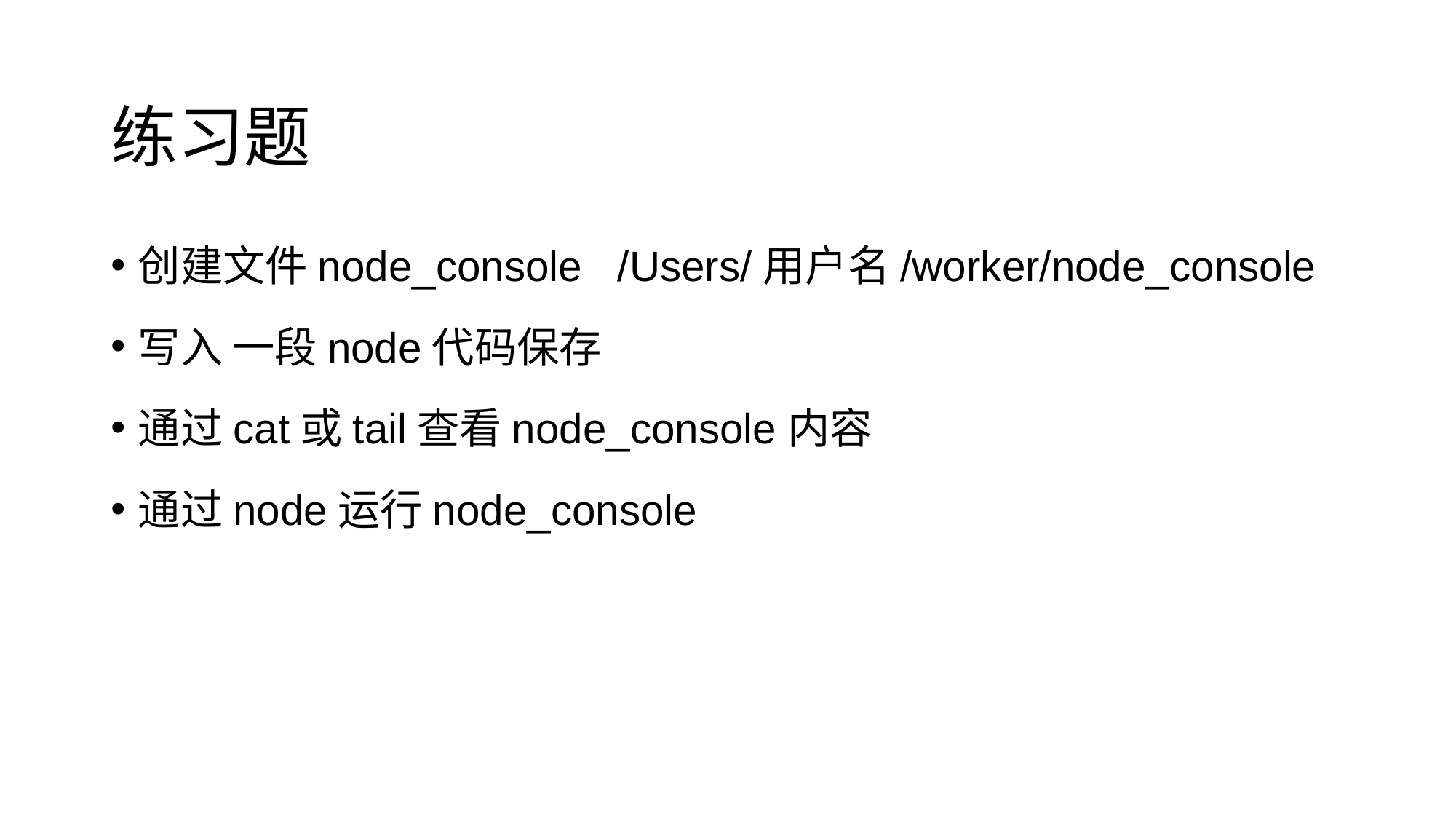

# 练习题
创建文件node_console   /Users/用户名/worker/node_console
写入 一段node代码保存
通过cat或tail查看node_console内容
通过node运行node_console